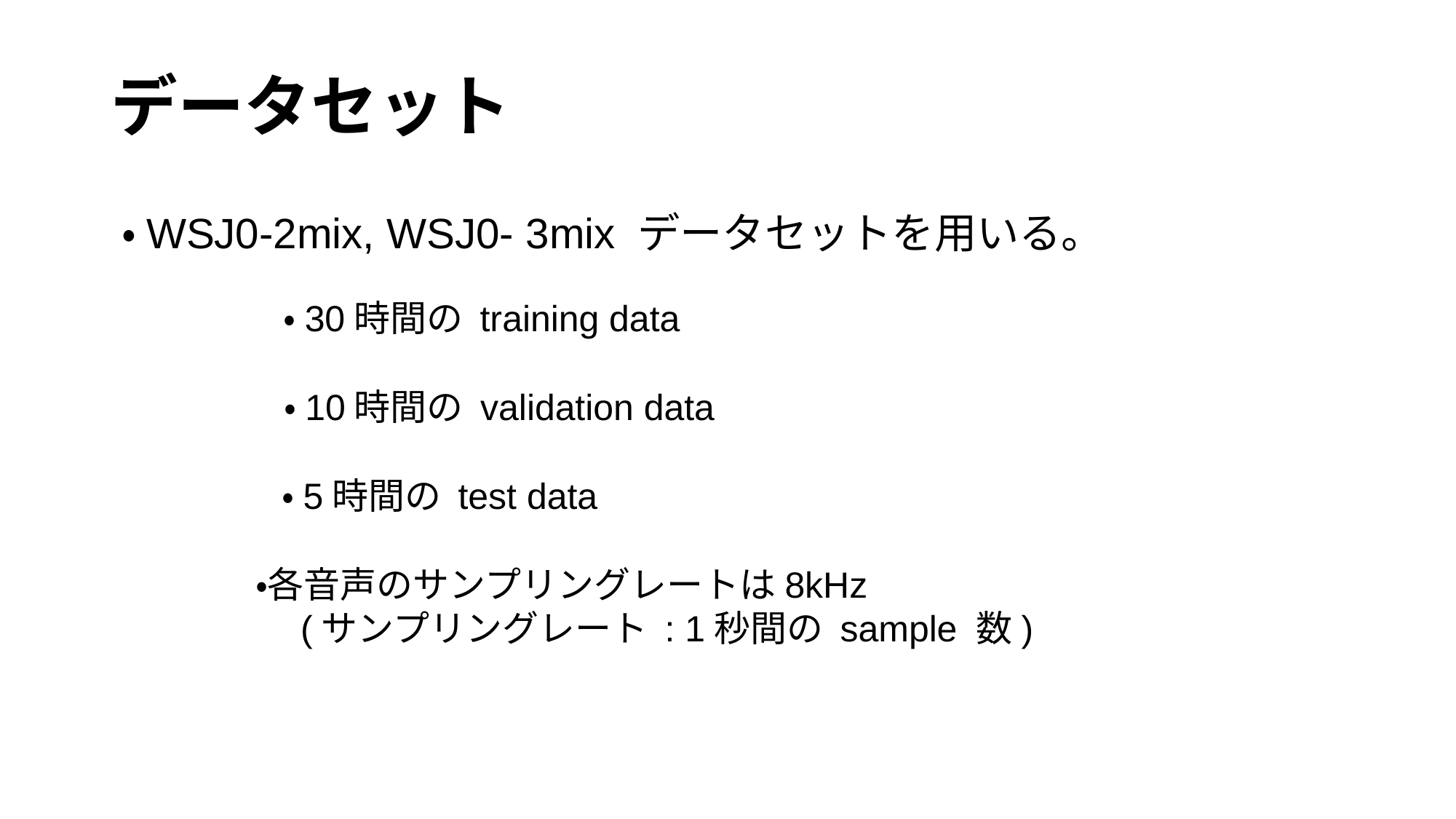

# データセット
・WSJ0-2mix, WSJ0- 3mix データセットを用いる。
・30時間の training data
・10時間の validation data
・5時間の test data
・各音声のサンプリングレートは8kHz
　(サンプリングレート : 1秒間の sample 数)